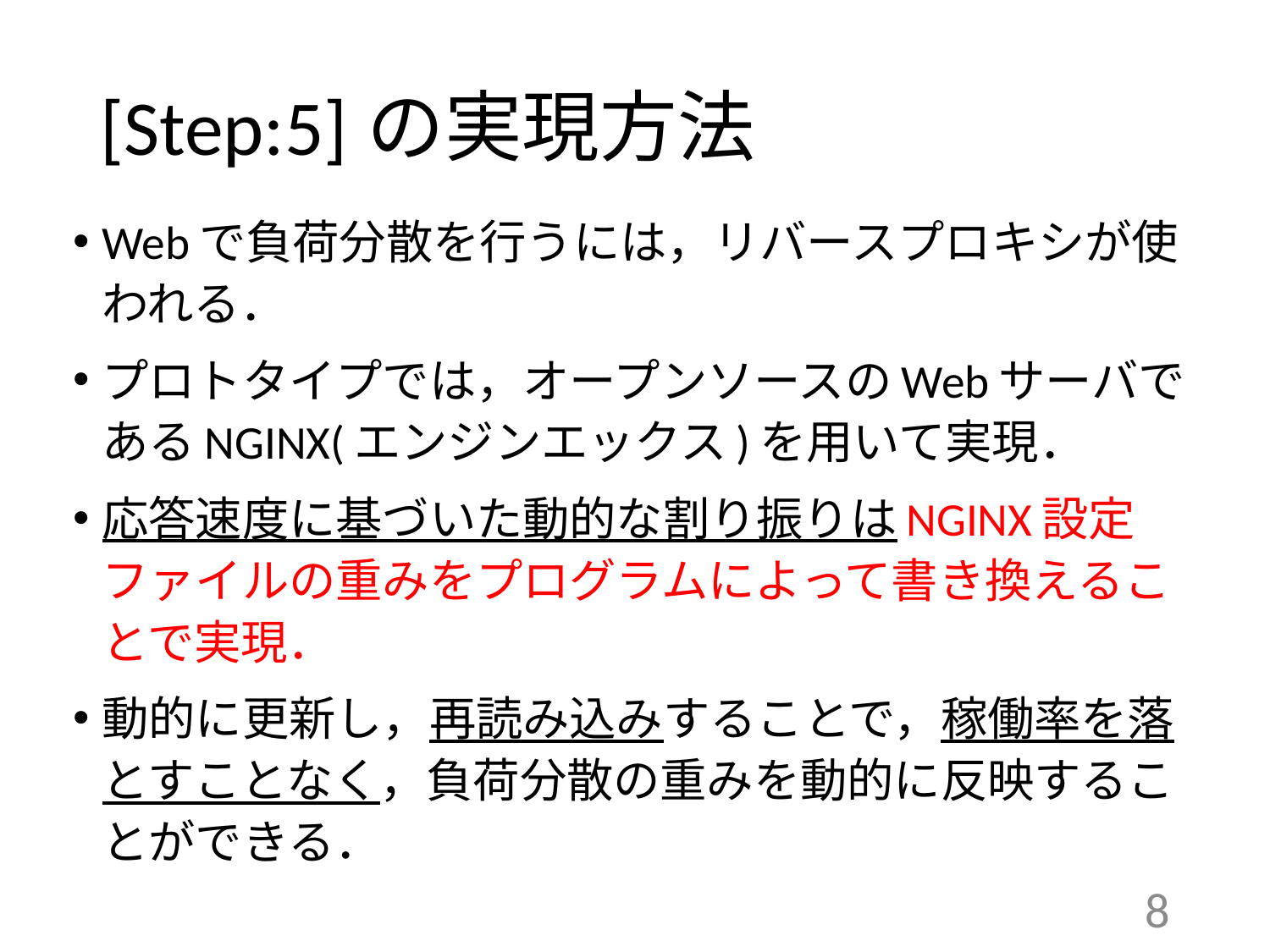

# [Step:5]の実現方法

Webで負荷分散を行うには，リバースプロキシが使われる．
プロトタイプでは，オープンソースのWebサーバであるNGINX(エンジンエックス)を用いて実現．
応答速度に基づいた動的な割り振りはNGINX設定ファイルの重みをプログラムによって書き換えることで実現．
動的に更新し，再読み込みすることで，稼働率を落とすことなく，負荷分散の重みを動的に反映することができる．
8